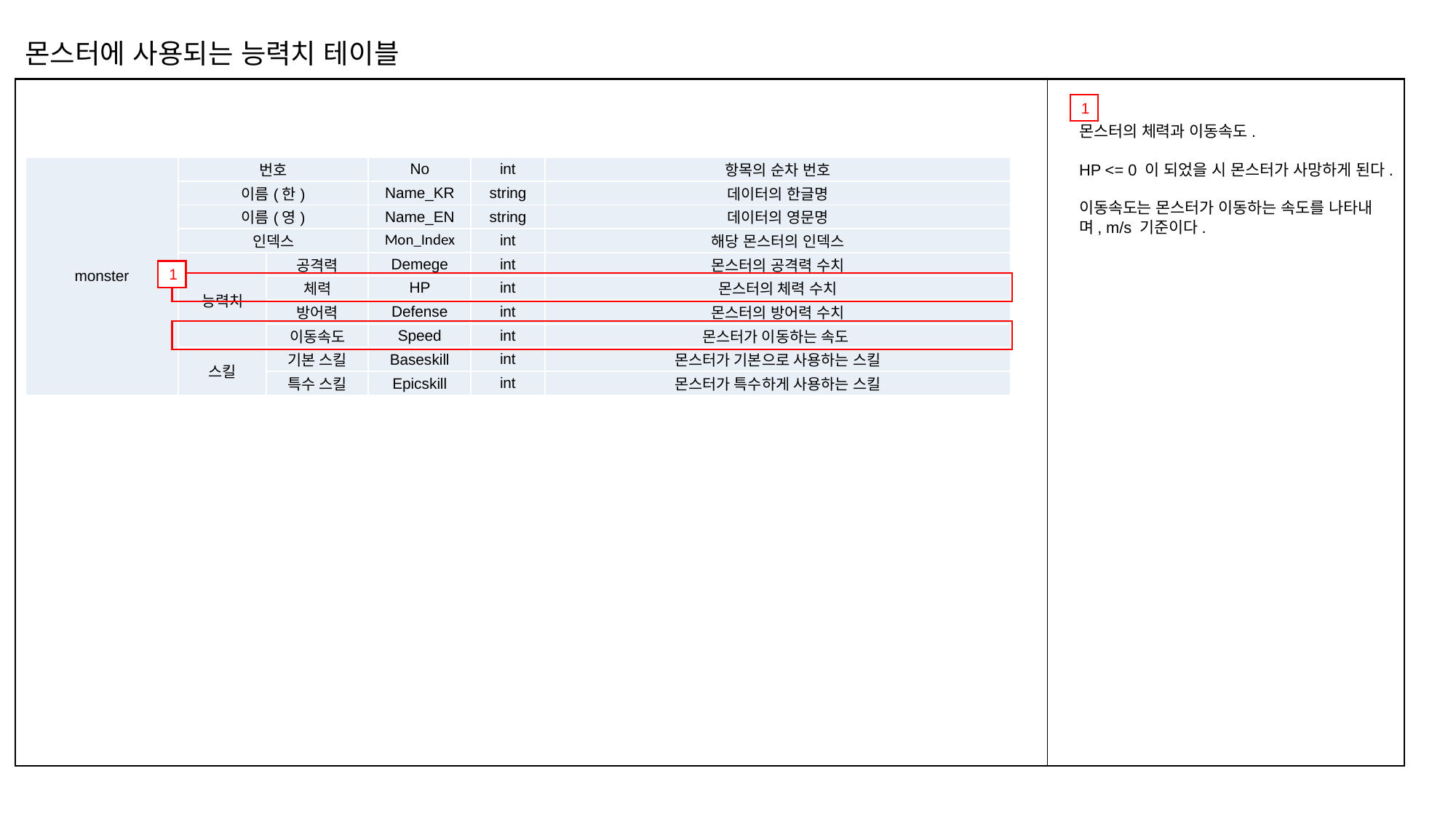

몬스터에 사용되는 능력치 테이블

1
몬스터의 체력과 이동속도.

HP <= 0 이 되었을 시 몬스터가 사망하게 된다.

이동속도는 몬스터가 이동하는 속도를 나타내며, m/s 기준이다.
| monster | 번호 |  | No | int | 항목의 순차 번호 |
| --- | --- | --- | --- | --- | --- |
|  | 이름(한) |  | Name\_KR | string | 데이터의 한글명 |
|  | 이름(영) |  | Name\_EN | string | 데이터의 영문명 |
|  | 인덱스 |  | Mon\_Index | int | 해당 몬스터의 인덱스 |
|  | 능력치 | 공격력 | Demege | int | 몬스터의 공격력 수치 |
|  |  | 체력 | HP | int | 몬스터의 체력 수치 |
|  |  | 방어력 | Defense | int | 몬스터의 방어력 수치 |
|  |  | 이동속도 | Speed | int | 몬스터가 이동하는 속도 |
|  | 스킬 | 기본 스킬 | Baseskill | int | 몬스터가 기본으로 사용하는 스킬 |
|  |  | 특수 스킬 | Epicskill | int | 몬스터가 특수하게 사용하는 스킬 |
1